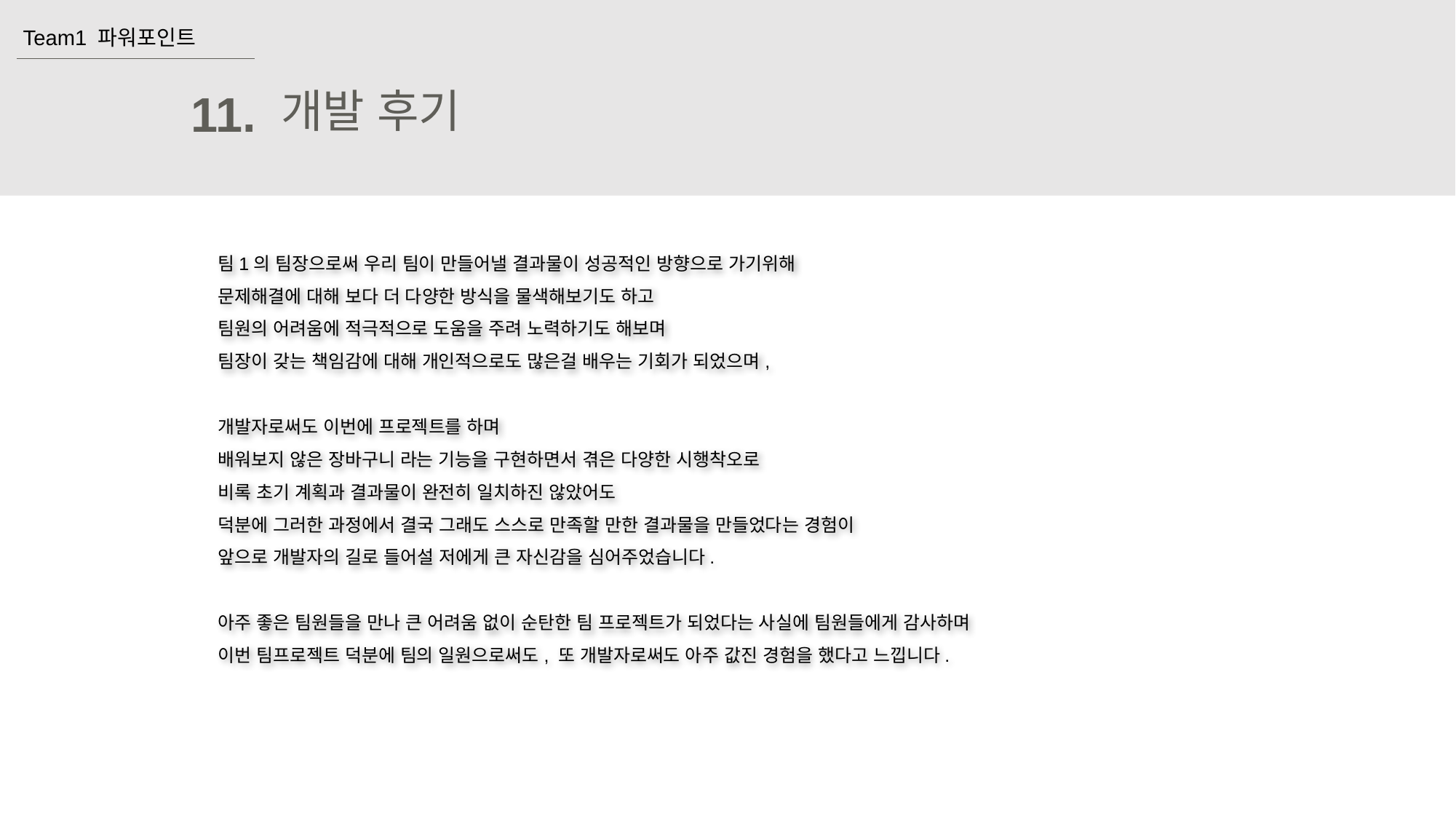

Team1 파워포인트
개발 후기
11.
팀1의 팀장으로써 우리 팀이 만들어낼 결과물이 성공적인 방향으로 가기위해
문제해결에 대해 보다 더 다양한 방식을 물색해보기도 하고
팀원의 어려움에 적극적으로 도움을 주려 노력하기도 해보며
팀장이 갖는 책임감에 대해 개인적으로도 많은걸 배우는 기회가 되었으며,

개발자로써도 이번에 프로젝트를 하며
배워보지 않은 장바구니 라는 기능을 구현하면서 겪은 다양한 시행착오로
비록 초기 계획과 결과물이 완전히 일치하진 않았어도
덕분에 그러한 과정에서 결국 그래도 스스로 만족할 만한 결과물을 만들었다는 경험이
앞으로 개발자의 길로 들어설 저에게 큰 자신감을 심어주었습니다.

아주 좋은 팀원들을 만나 큰 어려움 없이 순탄한 팀 프로젝트가 되었다는 사실에 팀원들에게 감사하며
이번 팀프로젝트 덕분에 팀의 일원으로써도, 또 개발자로써도 아주 값진 경험을 했다고 느낍니다.